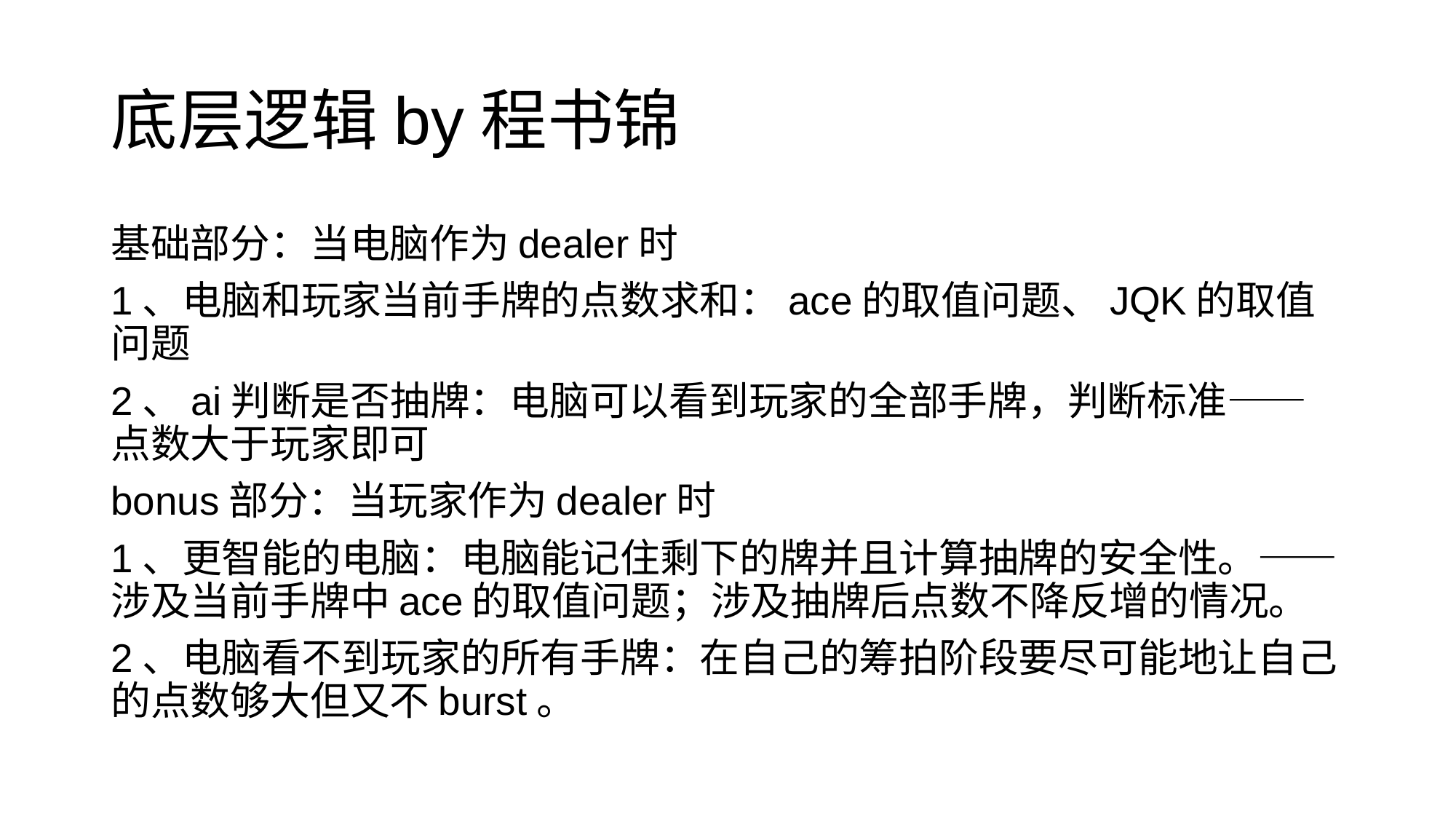

# 底层逻辑by程书锦
基础部分：当电脑作为dealer时
1、电脑和玩家当前手牌的点数求和：ace的取值问题、JQK的取值问题
2、ai判断是否抽牌：电脑可以看到玩家的全部手牌，判断标准——点数大于玩家即可
bonus部分：当玩家作为dealer时
1、更智能的电脑：电脑能记住剩下的牌并且计算抽牌的安全性。——涉及当前手牌中ace的取值问题；涉及抽牌后点数不降反增的情况。
2、电脑看不到玩家的所有手牌：在自己的筹拍阶段要尽可能地让自己的点数够大但又不burst。